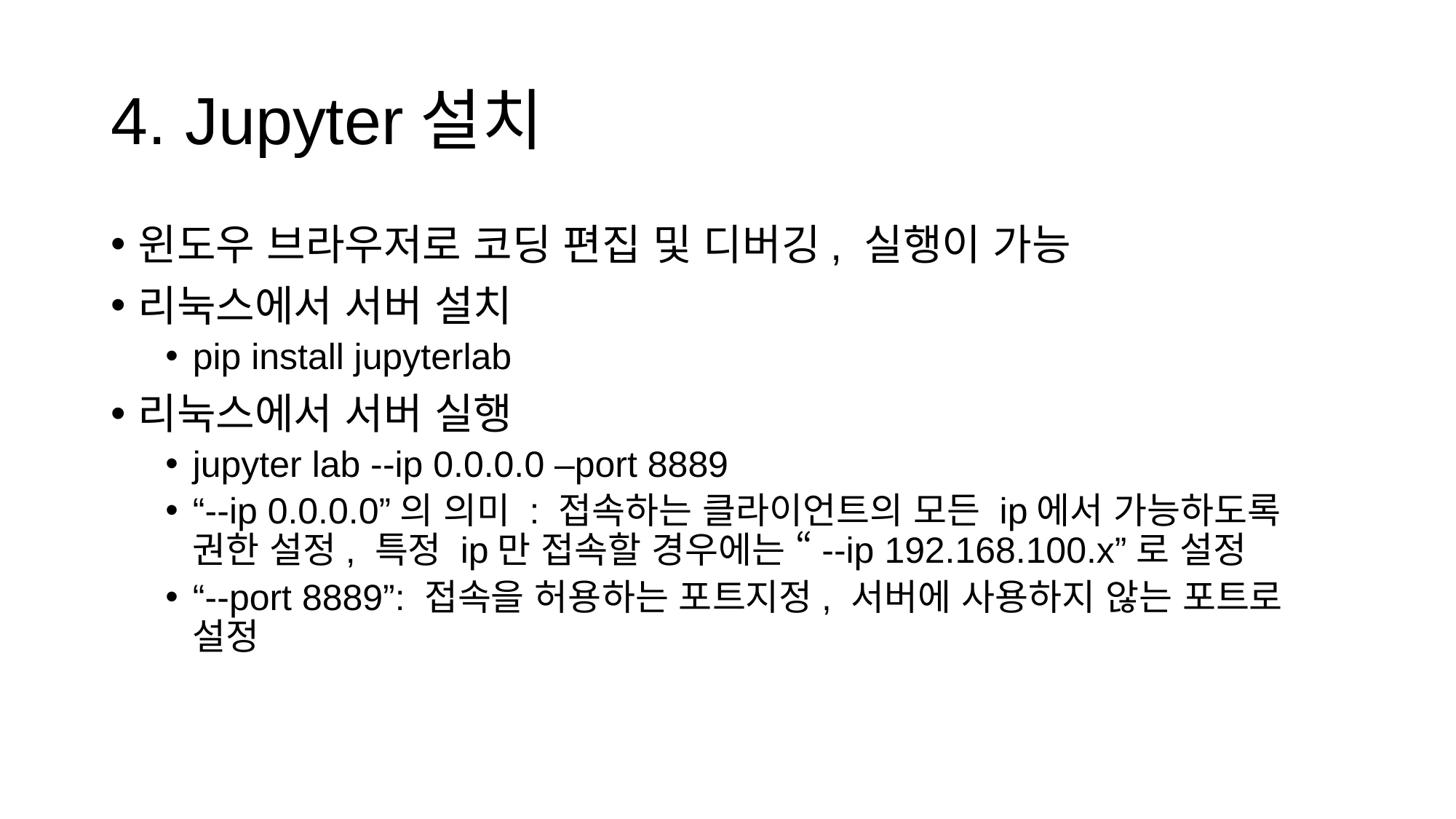

# 4. Jupyter설치
윈도우 브라우저로 코딩 편집 및 디버깅, 실행이 가능
리눅스에서 서버 설치
pip install jupyterlab
리눅스에서 서버 실행
jupyter lab --ip 0.0.0.0 –port 8889
“--ip 0.0.0.0”의 의미 : 접속하는 클라이언트의 모든 ip에서 가능하도록 권한 설정, 특정 ip만 접속할 경우에는 “--ip 192.168.100.x”로 설정
“--port 8889”: 접속을 허용하는 포트지정, 서버에 사용하지 않는 포트로 설정